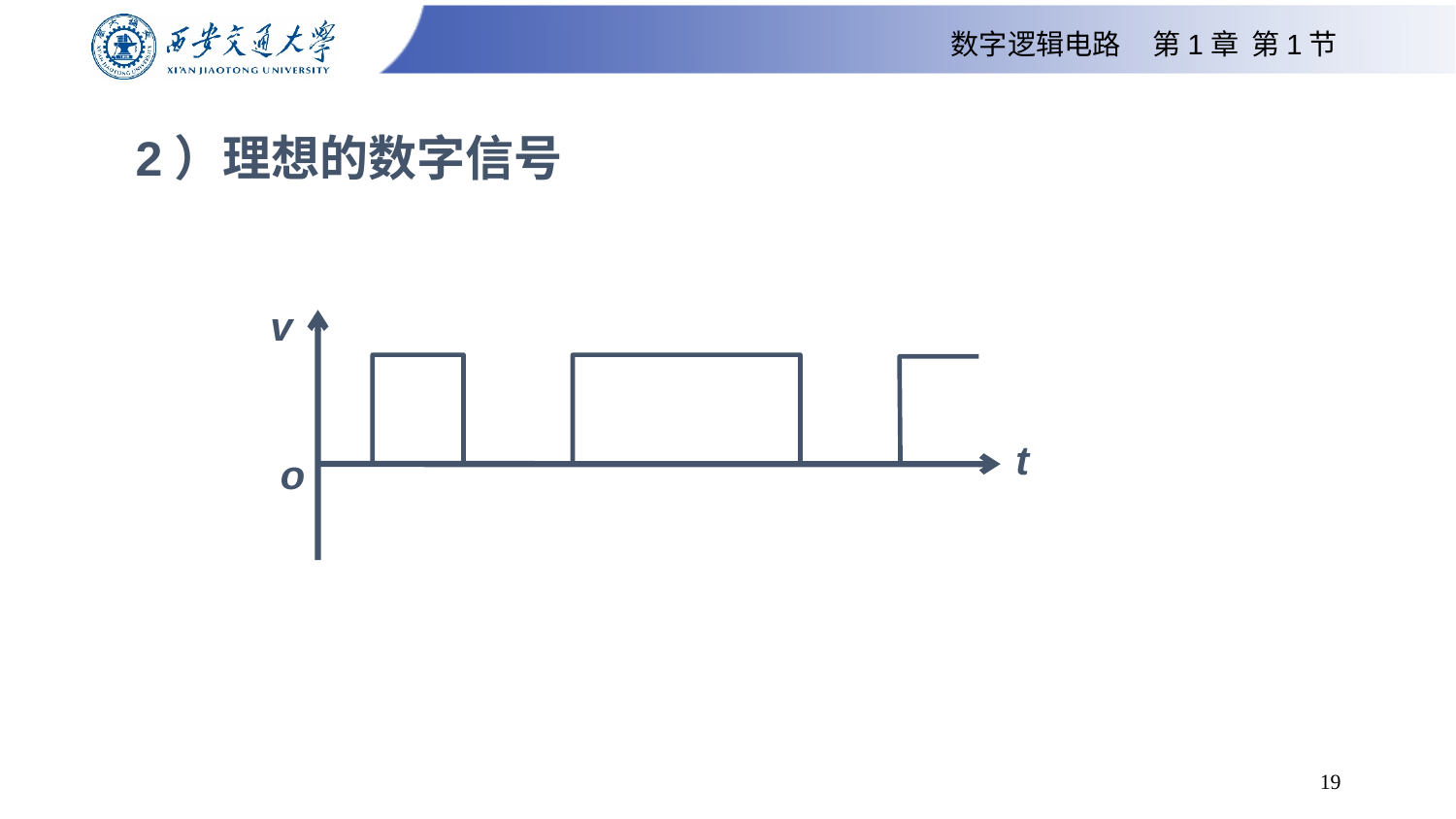

数字逻辑电路     第1章  第1节
2）理想的数字信号
v

t

o

19